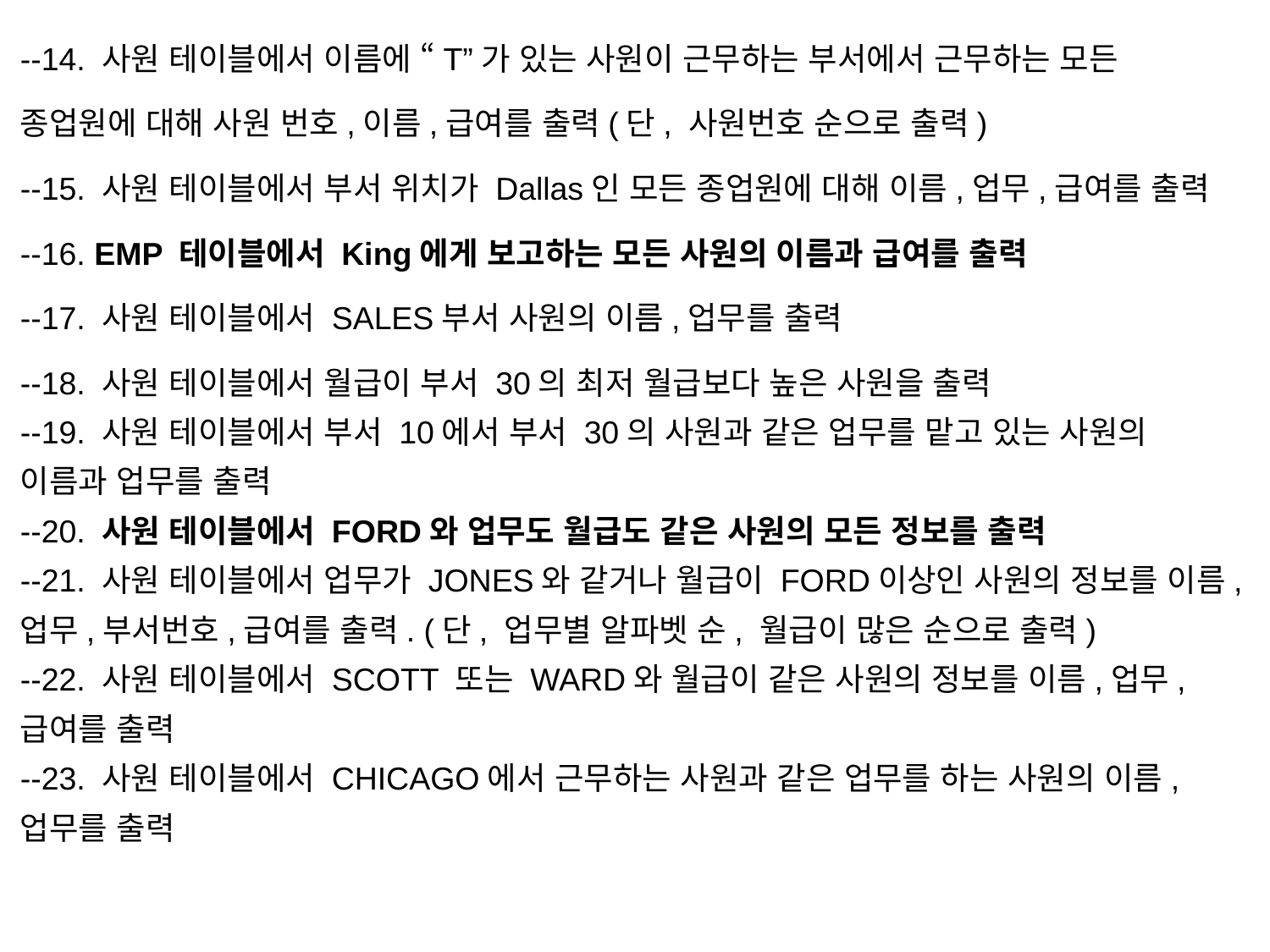

--14. 사원 테이블에서 이름에 “T”가 있는 사원이 근무하는 부서에서 근무하는 모든 종업원에 대해 사원 번호,이름,급여를 출력(단, 사원번호 순으로 출력)
--15. 사원 테이블에서 부서 위치가 Dallas인 모든 종업원에 대해 이름,업무,급여를 출력
--16. EMP 테이블에서 King에게 보고하는 모든 사원의 이름과 급여를 출력
--17. 사원 테이블에서 SALES부서 사원의 이름,업무를 출력
--18. 사원 테이블에서 월급이 부서 30의 최저 월급보다 높은 사원을 출력
--19. 사원 테이블에서 부서 10에서 부서 30의 사원과 같은 업무를 맡고 있는 사원의 이름과 업무를 출력
--20. 사원 테이블에서 FORD와 업무도 월급도 같은 사원의 모든 정보를 출력
--21. 사원 테이블에서 업무가 JONES와 같거나 월급이 FORD이상인 사원의 정보를 이름,업무,부서번호,급여를 출력. (단, 업무별 알파벳 순, 월급이 많은 순으로 출력)
--22. 사원 테이블에서 SCOTT 또는 WARD와 월급이 같은 사원의 정보를 이름,업무,급여를 출력
--23. 사원 테이블에서 CHICAGO에서 근무하는 사원과 같은 업무를 하는 사원의 이름,업무를 출력